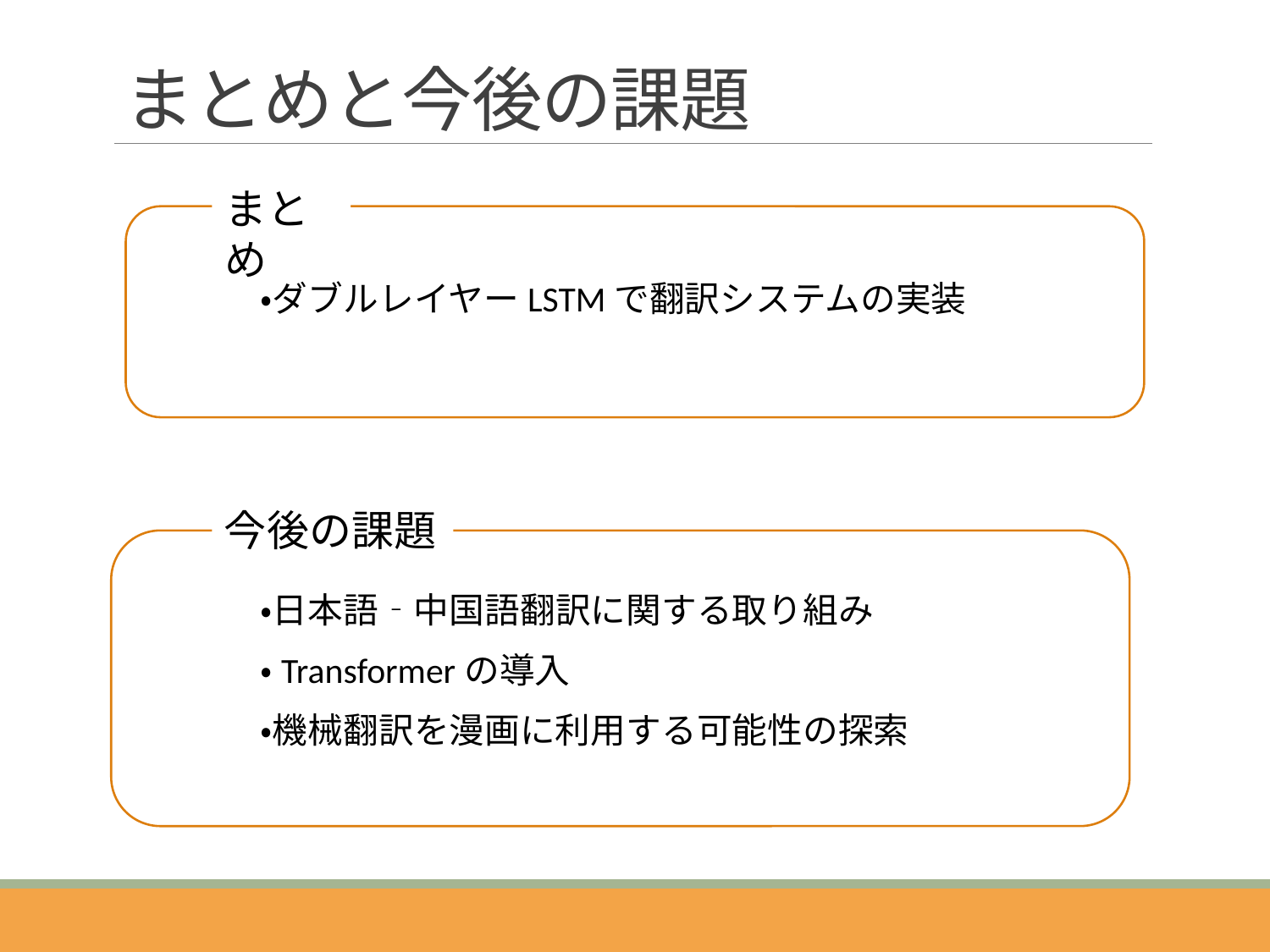

# まとめと今後の課題
まとめ

・ダブルレイヤーLSTMで翻訳システムの実装

今後の課題

・日本語‐中国語翻訳に関する取り組み
・Transformerの導入
・機械翻訳を漫画に利用する可能性の探索
24